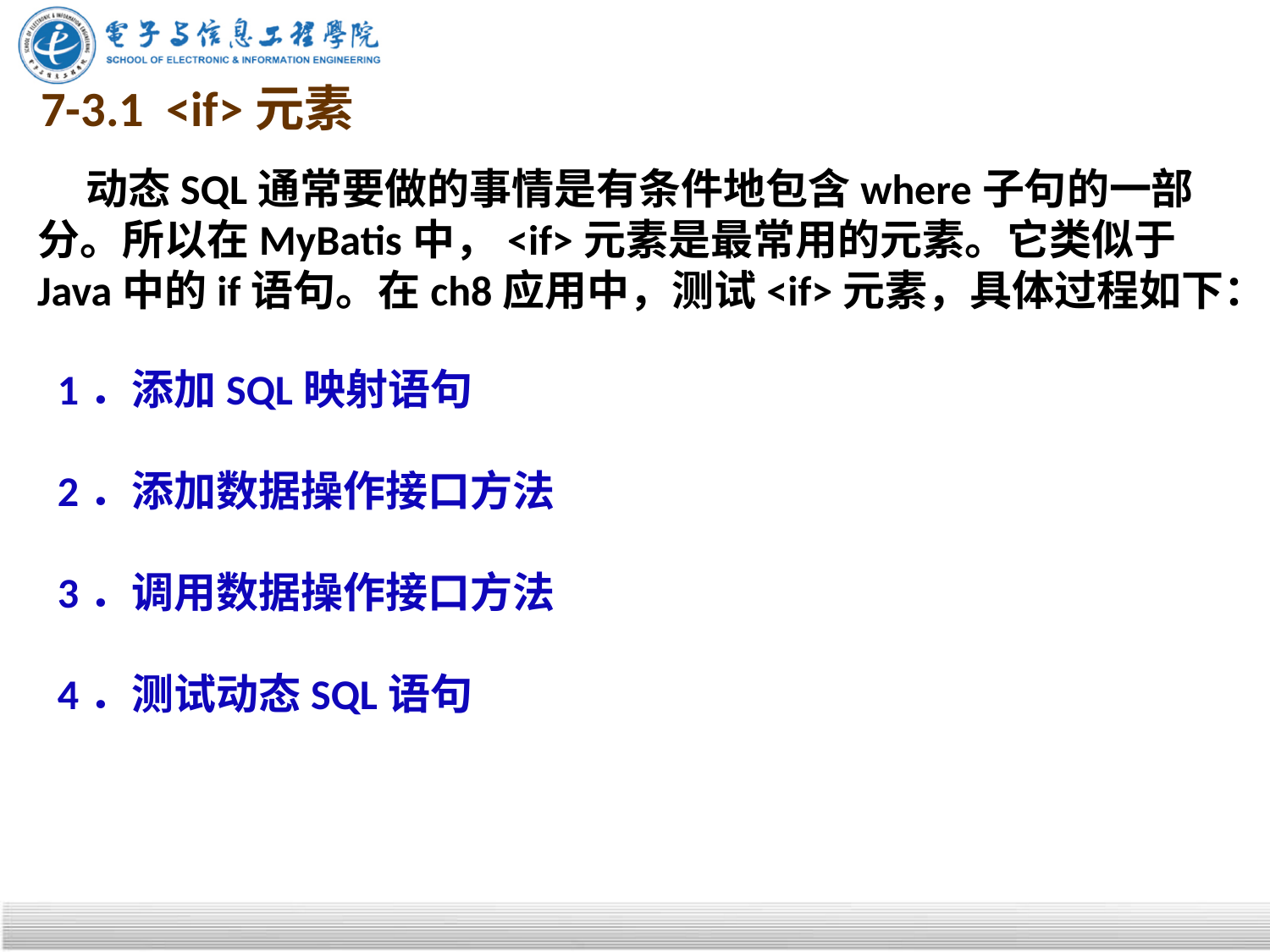

# 7-3.1  <if>元素
    动态SQL通常要做的事情是有条件地包含where子句的一部分。所以在MyBatis中，<if>元素是最常用的元素。它类似于Java中的if语句。在ch8应用中，测试<if>元素，具体过程如下：
1．添加SQL映射语句

2．添加数据操作接口方法

3．调用数据操作接口方法

4．测试动态SQL语句